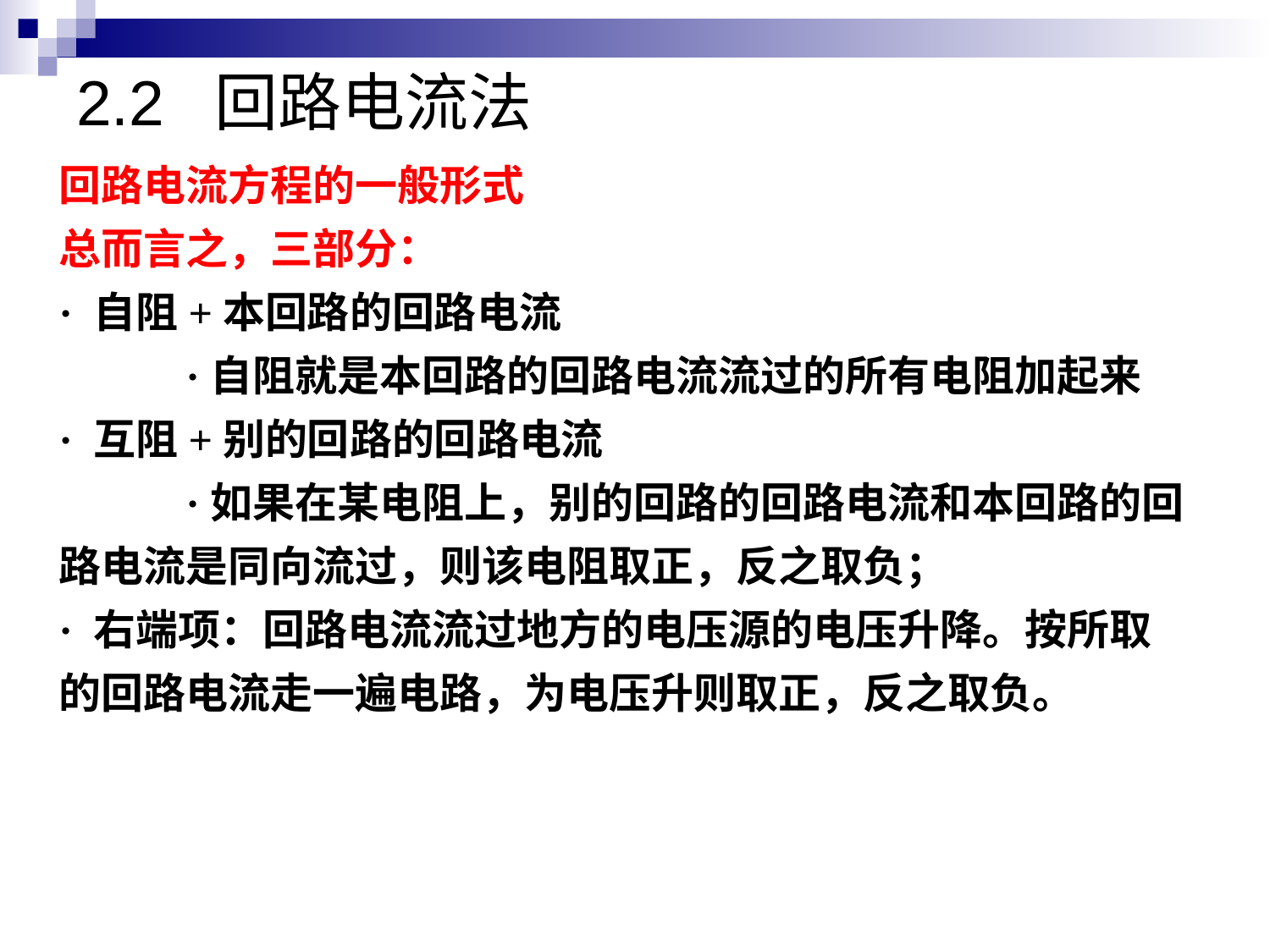

# 2.2  回路电流法
回路电流方程的一般形式
总而言之，三部分：
· 自阻+本回路的回路电流
	·自阻就是本回路的回路电流流过的所有电阻加起来
· 互阻+别的回路的回路电流
	·如果在某电阻上，别的回路的回路电流和本回路的回路电流是同向流过，则该电阻取正，反之取负；
· 右端项：回路电流流过地方的电压源的电压升降。按所取的回路电流走一遍电路，为电压升则取正，反之取负。